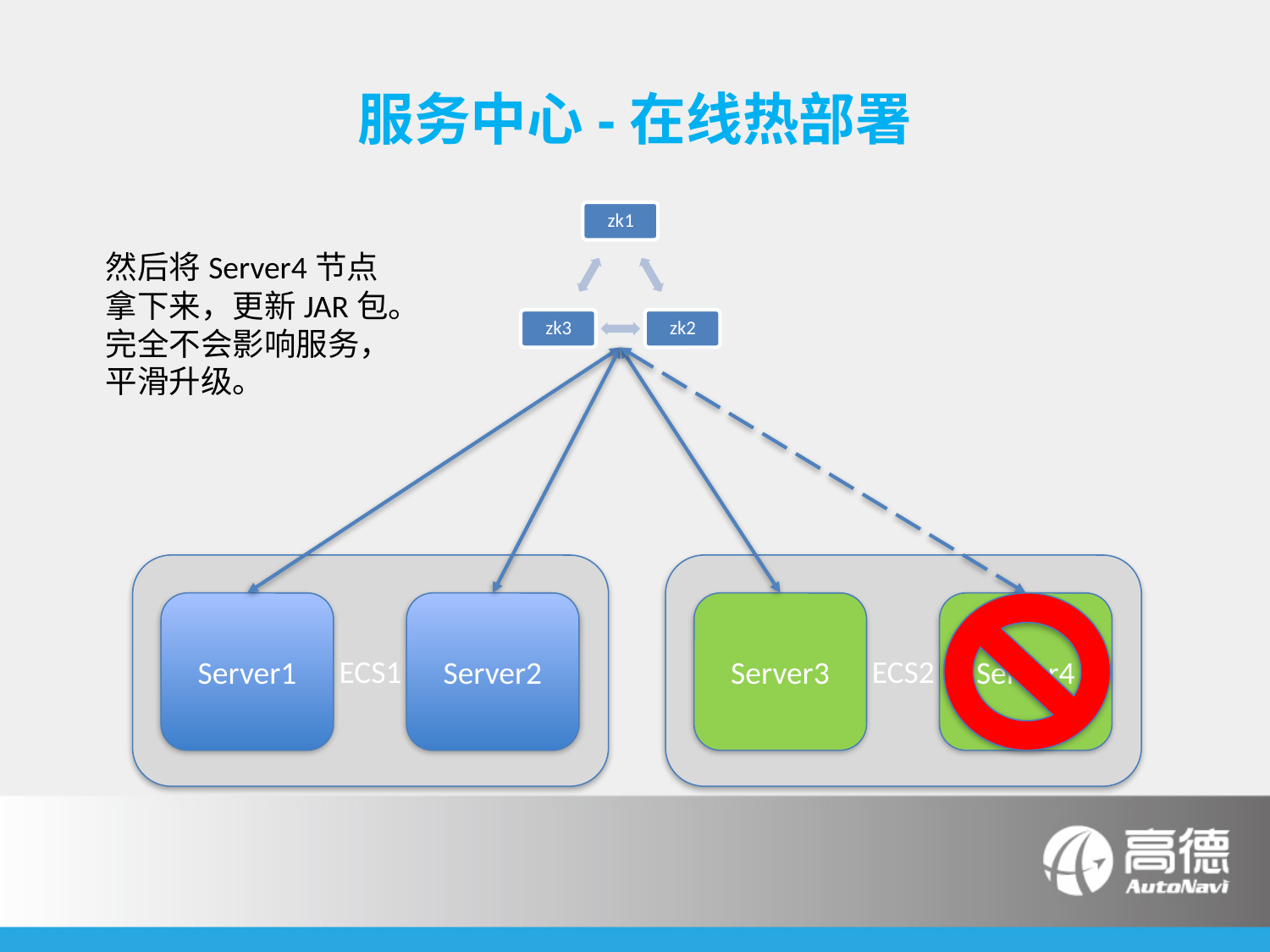

# 服务中心-在线热部署
zk1

zk2

zk3

然后将Server4节点
拿下来，更新JAR包。
完全不会影响服务，
平滑升级。
ECS1
ECS2
Server1
Server2
Server3
Server4